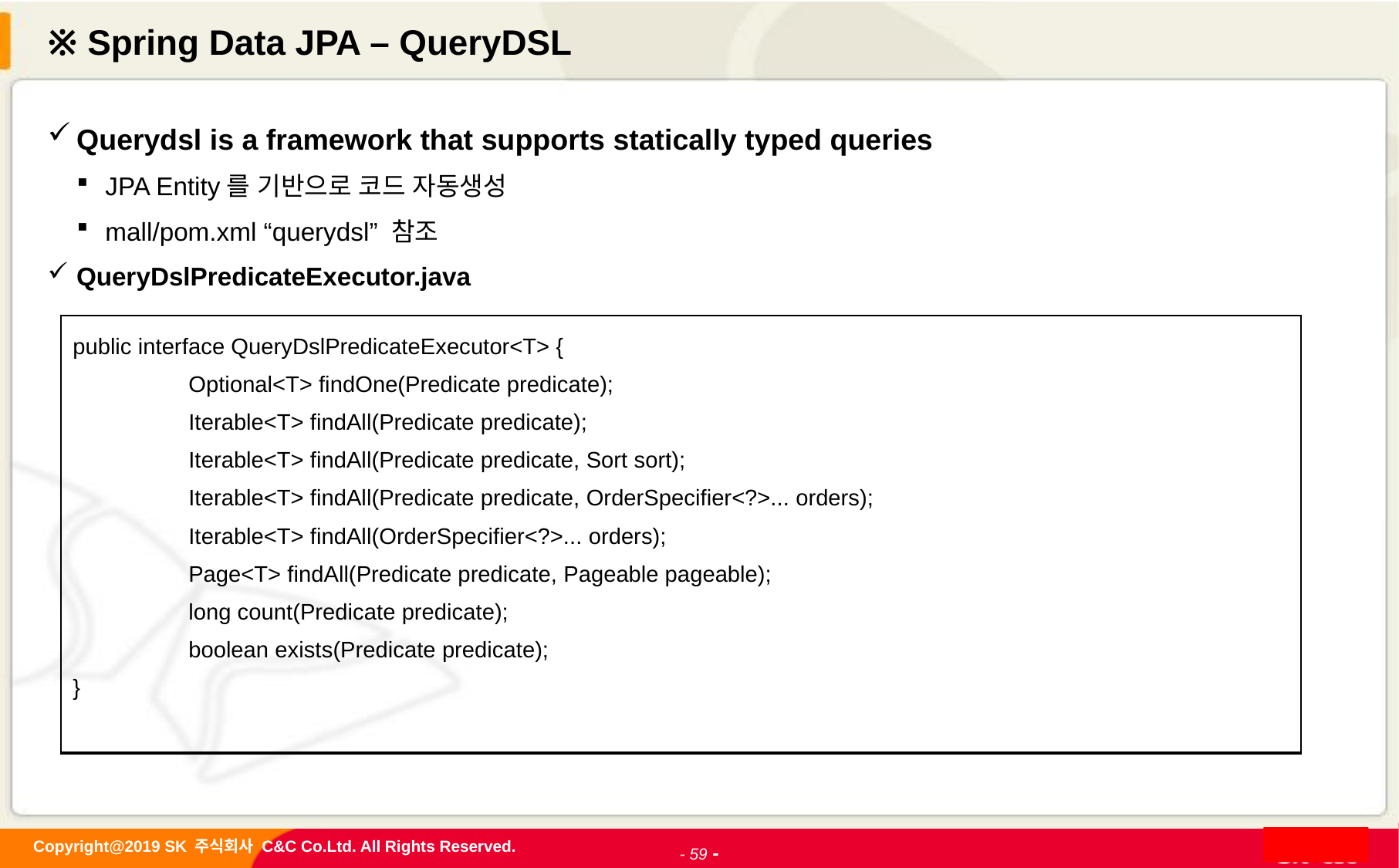

# ※ Spring Data JPA – QueryDSL
Querydsl is a framework that supports statically typed queries
JPA Entity를 기반으로 코드 자동생성
mall/pom.xml “querydsl” 참조
QueryDslPredicateExecutor.java

| public interface QueryDslPredicateExecutor<T> { Optional<T> findOne(Predicate predicate); Iterable<T> findAll(Predicate predicate); Iterable<T> findAll(Predicate predicate, Sort sort); Iterable<T> findAll(Predicate predicate, OrderSpecifier<?>... orders); Iterable<T> findAll(OrderSpecifier<?>... orders); Page<T> findAll(Predicate predicate, Pageable pageable); long count(Predicate predicate); boolean exists(Predicate predicate); } |
| --- |